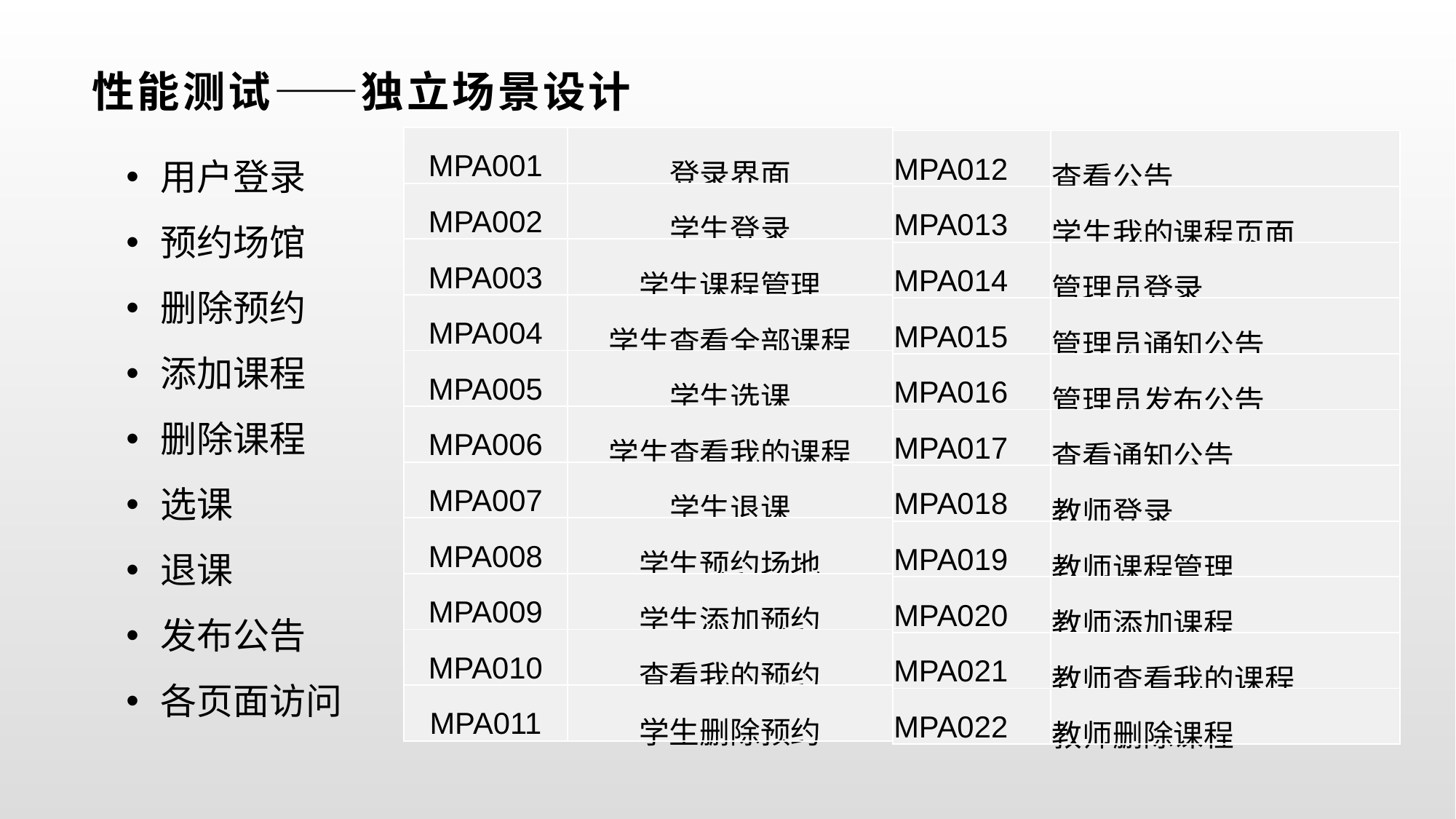

# 性能测试——独立场景设计
用户登录
预约场馆
删除预约
添加课程
删除课程
选课
退课
发布公告
各页面访问
| MPA001 | 登录界面 |
| --- | --- |
| MPA002 | 学生登录 |
| MPA003 | 学生课程管理 |
| MPA004 | 学生查看全部课程 |
| MPA005 | 学生选课 |
| MPA006 | 学生查看我的课程 |
| MPA007 | 学生退课 |
| MPA008 | 学生预约场地 |
| MPA009 | 学生添加预约 |
| MPA010 | 查看我的预约 |
| MPA011 | 学生删除预约 |
| MPA012 | 查看公告 |
| --- | --- |
| MPA013 | 学生我的课程页面 |
| MPA014 | 管理员登录 |
| MPA015 | 管理员通知公告 |
| MPA016 | 管理员发布公告 |
| MPA017 | 查看通知公告 |
| MPA018 | 教师登录 |
| MPA019 | 教师课程管理 |
| MPA020 | 教师添加课程 |
| MPA021 | 教师查看我的课程 |
| MPA022 | 教师删除课程 |